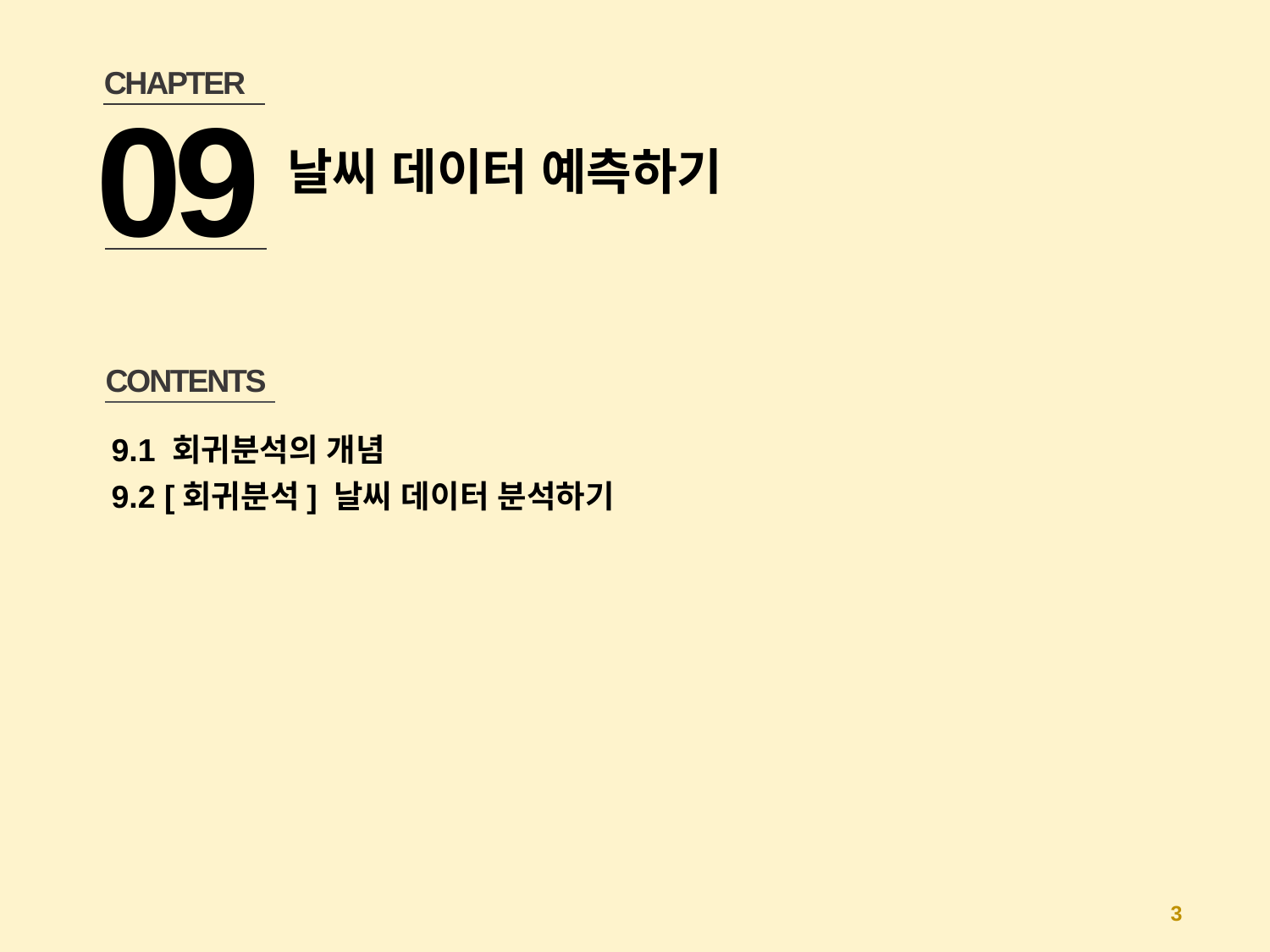

CHAPTER

09
날씨 데이터 예측하기
CONTENTS
9.1 회귀분석의 개념
9.2 [회귀분석] 날씨 데이터 분석하기